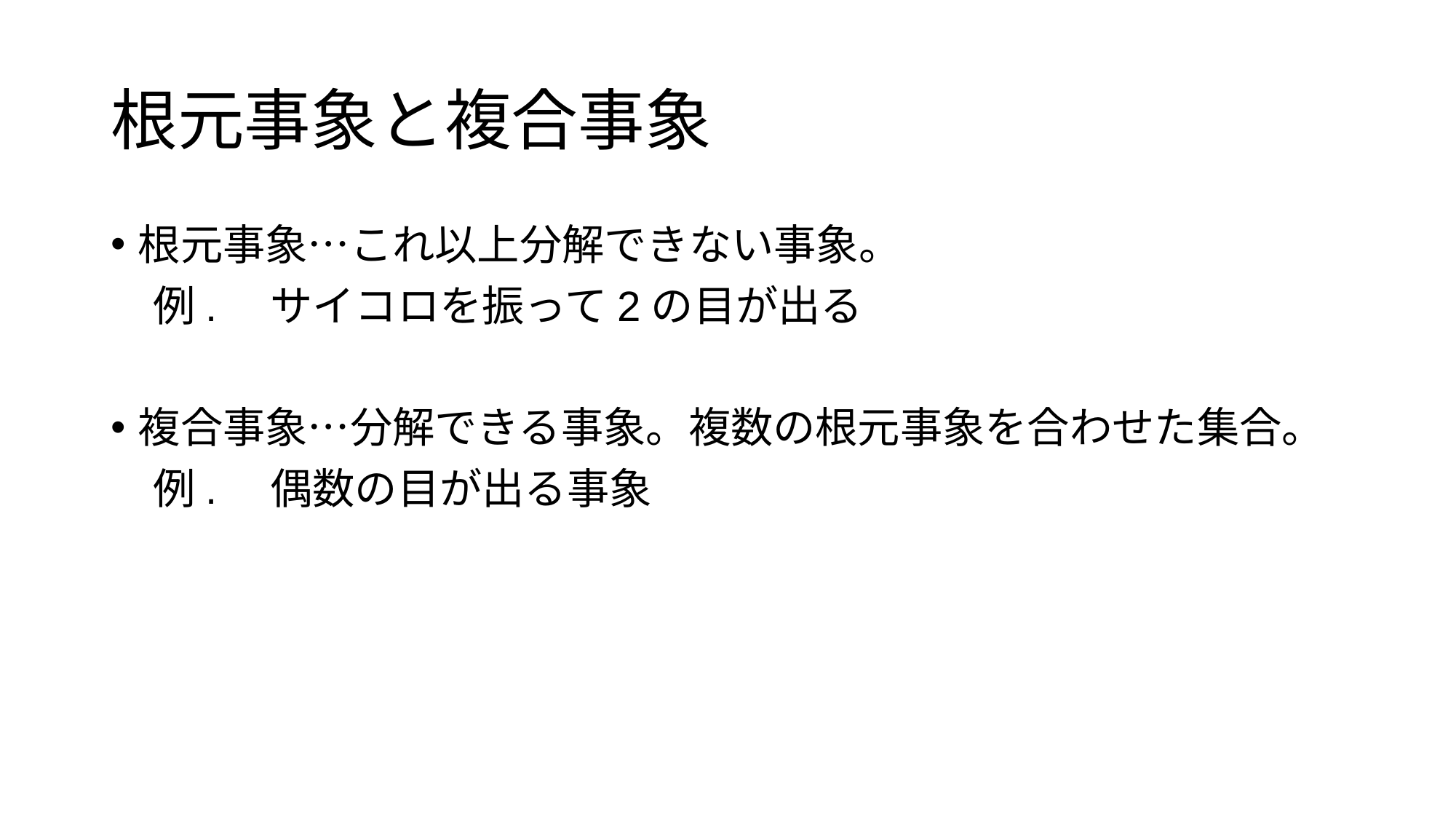

# 根元事象と複合事象
根元事象…これ以上分解できない事象。
　例.　サイコロを振って2の目が出る

複合事象…分解できる事象。複数の根元事象を合わせた集合。
　例.　偶数の目が出る事象